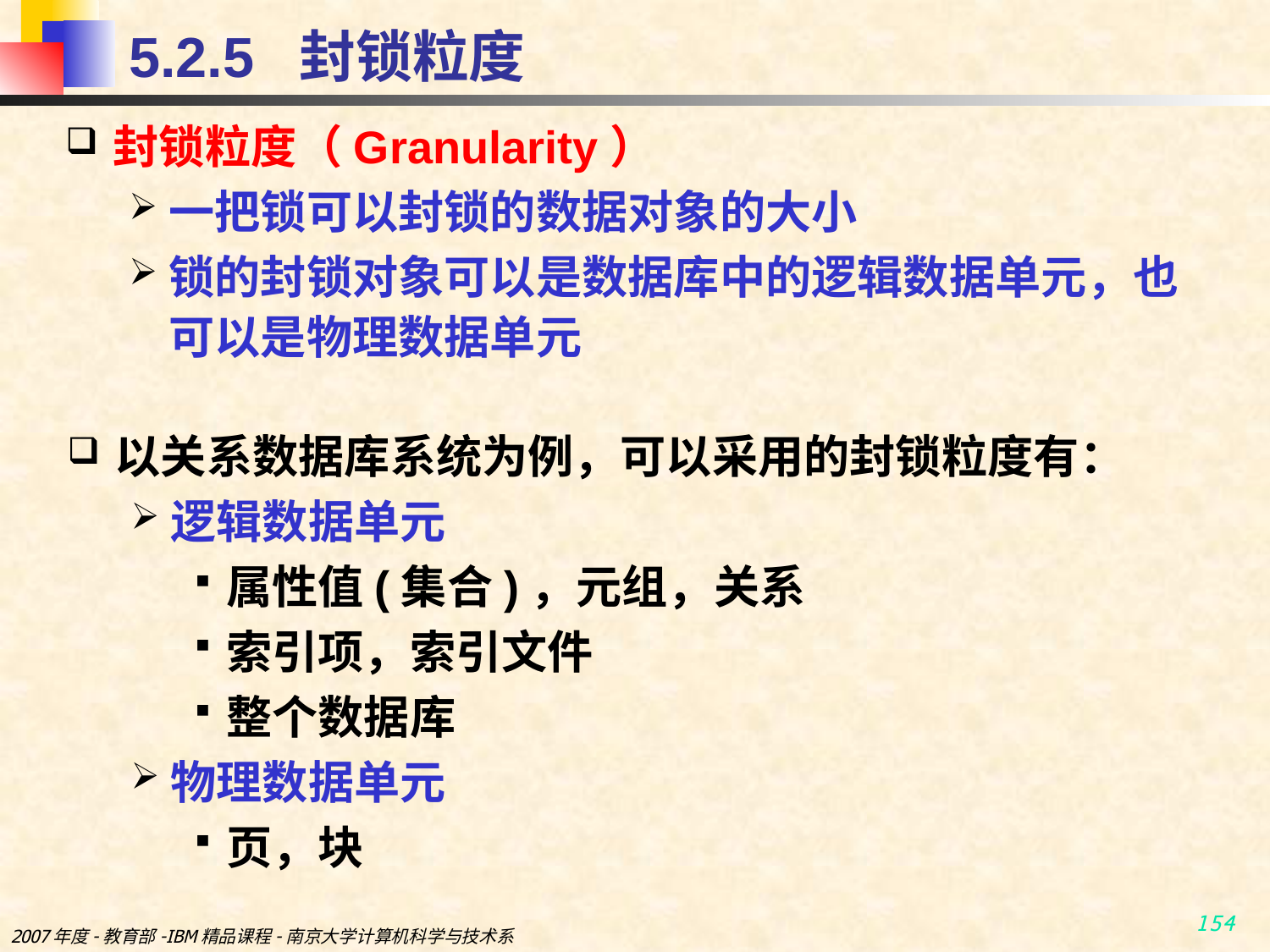

# 5.2.5  封锁粒度
封锁粒度（Granularity）
一把锁可以封锁的数据对象的大小
锁的封锁对象可以是数据库中的逻辑数据单元，也可以是物理数据单元
以关系数据库系统为例，可以采用的封锁粒度有：
逻辑数据单元
属性值(集合)，元组，关系
索引项，索引文件
整个数据库
物理数据单元
页，块
154